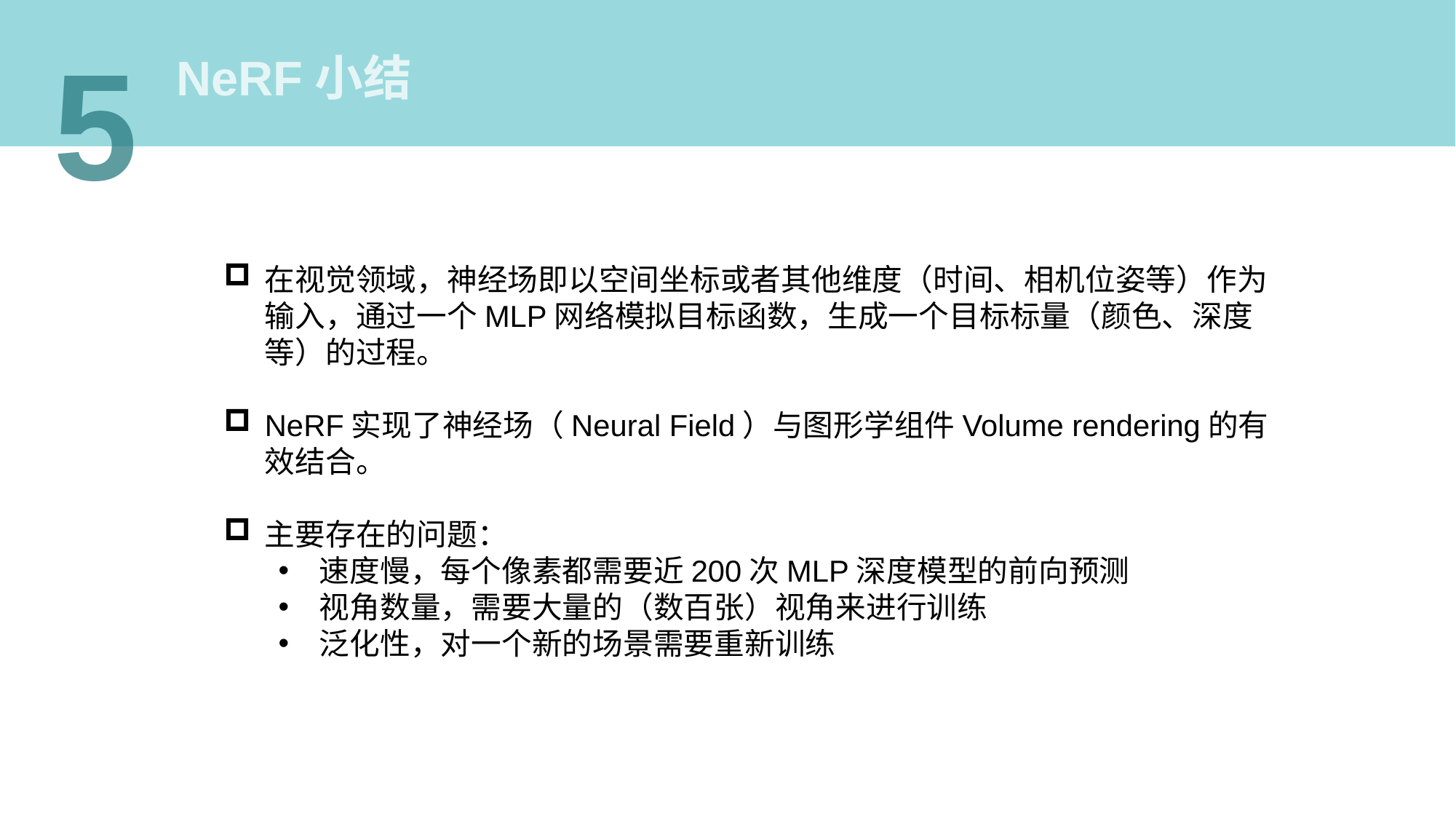

5
NeRF小结
在视觉领域，神经场即以空间坐标或者其他维度（时间、相机位姿等）作为输入，通过一个MLP网络模拟目标函数，生成一个目标标量（颜色、深度等）的过程。

NeRF实现了神经场（Neural Field）与图形学组件Volume rendering的有效结合。

主要存在的问题：
速度慢，每个像素都需要近200次MLP深度模型的前向预测
视角数量，需要大量的（数百张）视角来进行训练
泛化性，对一个新的场景需要重新训练